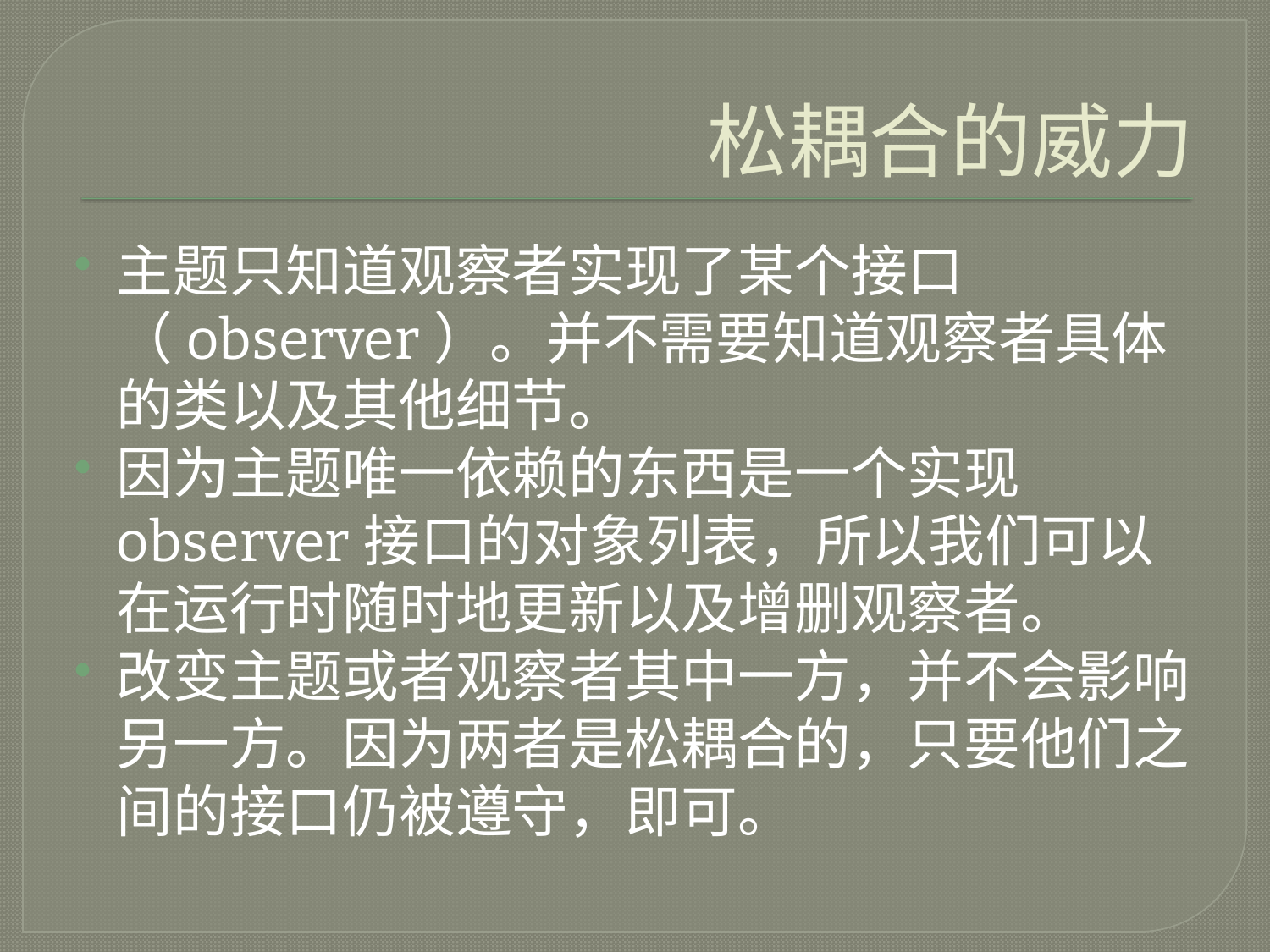

# 松耦合的威力
主题只知道观察者实现了某个接口（observer）。并不需要知道观察者具体的类以及其他细节。
因为主题唯一依赖的东西是一个实现observer接口的对象列表，所以我们可以在运行时随时地更新以及增删观察者。
改变主题或者观察者其中一方，并不会影响另一方。因为两者是松耦合的，只要他们之间的接口仍被遵守，即可。